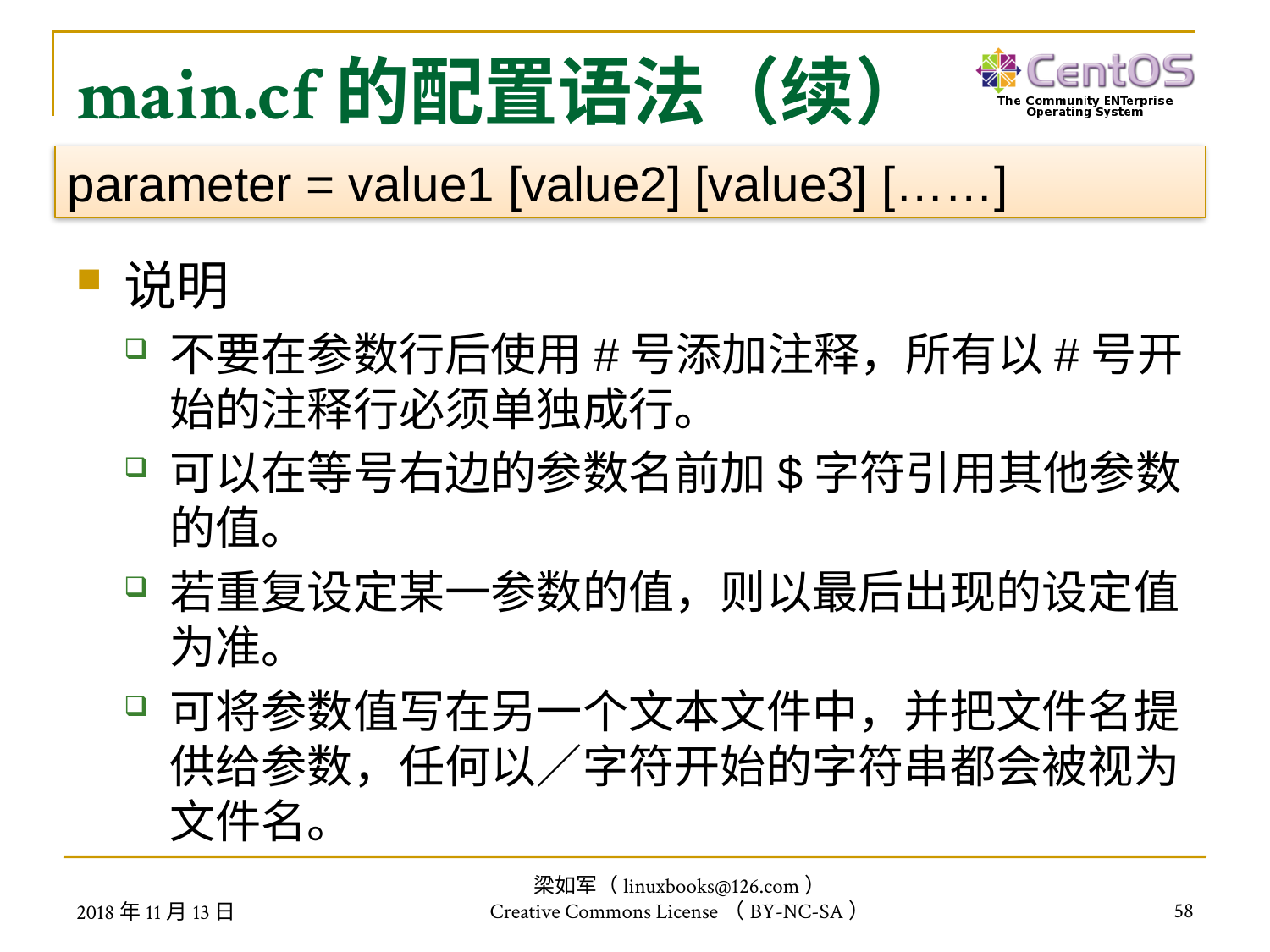

# main.cf的配置语法（续）
parameter = value1 [value2] [value3] [……]
说明
不要在参数行后使用#号添加注释，所有以#号开始的注释行必须单独成行。
可以在等号右边的参数名前加$字符引用其他参数的值。
若重复设定某一参数的值，则以最后出现的设定值为准。
可将参数值写在另一个文本文件中，并把文件名提供给参数，任何以／字符开始的字符串都会被视为文件名。
梁如军（linuxbooks@126.com）
Creative Commons License（BY-NC-SA）
2018年11月13日
58